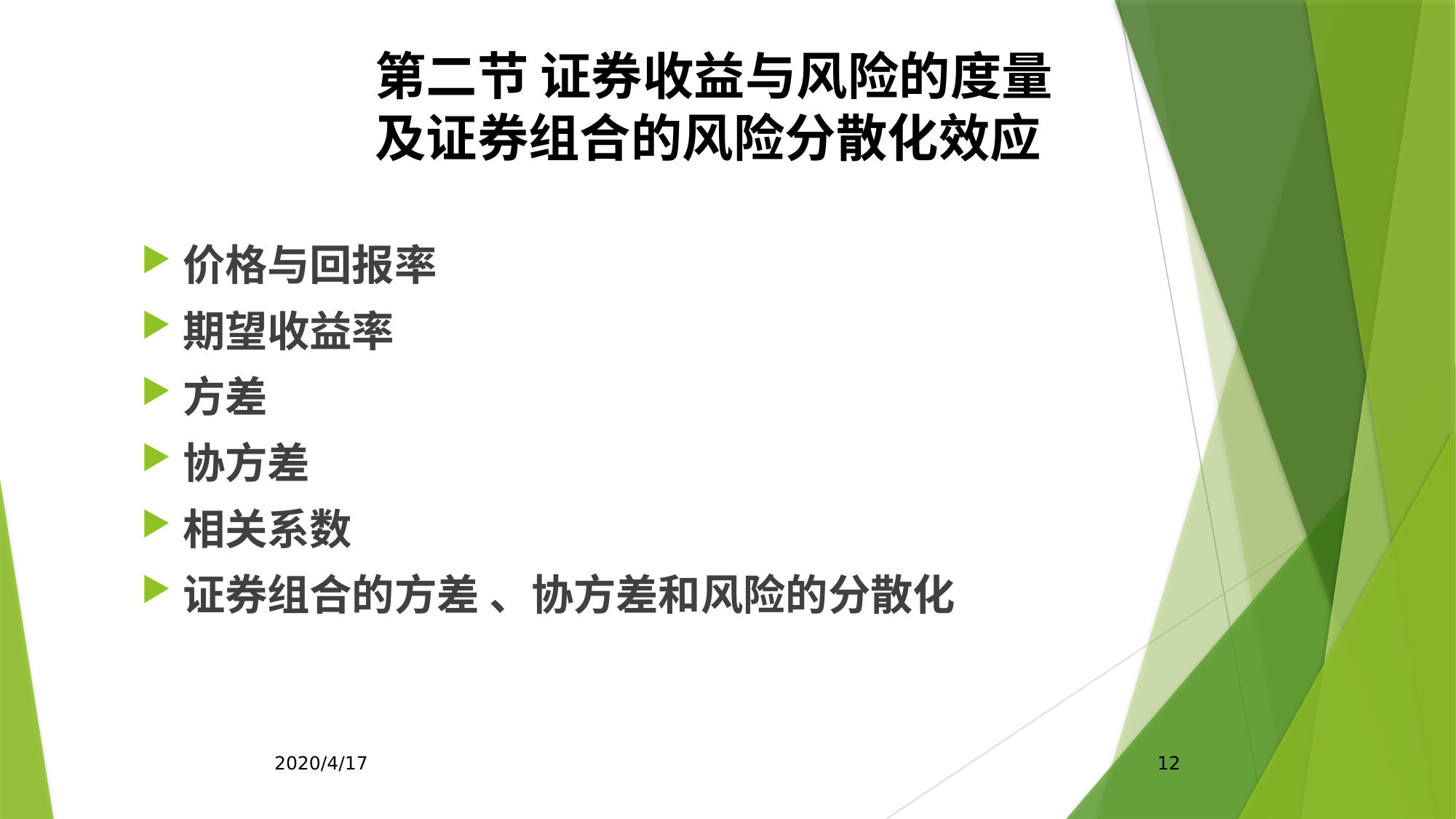

第二节 证券收益与风险的度量
及证券组合的风险分散化效应
价格与回报率
期望收益率
方差
协方差
相关系数
证券组合的方差 、协方差和风险的分散化

2020/4/17
12